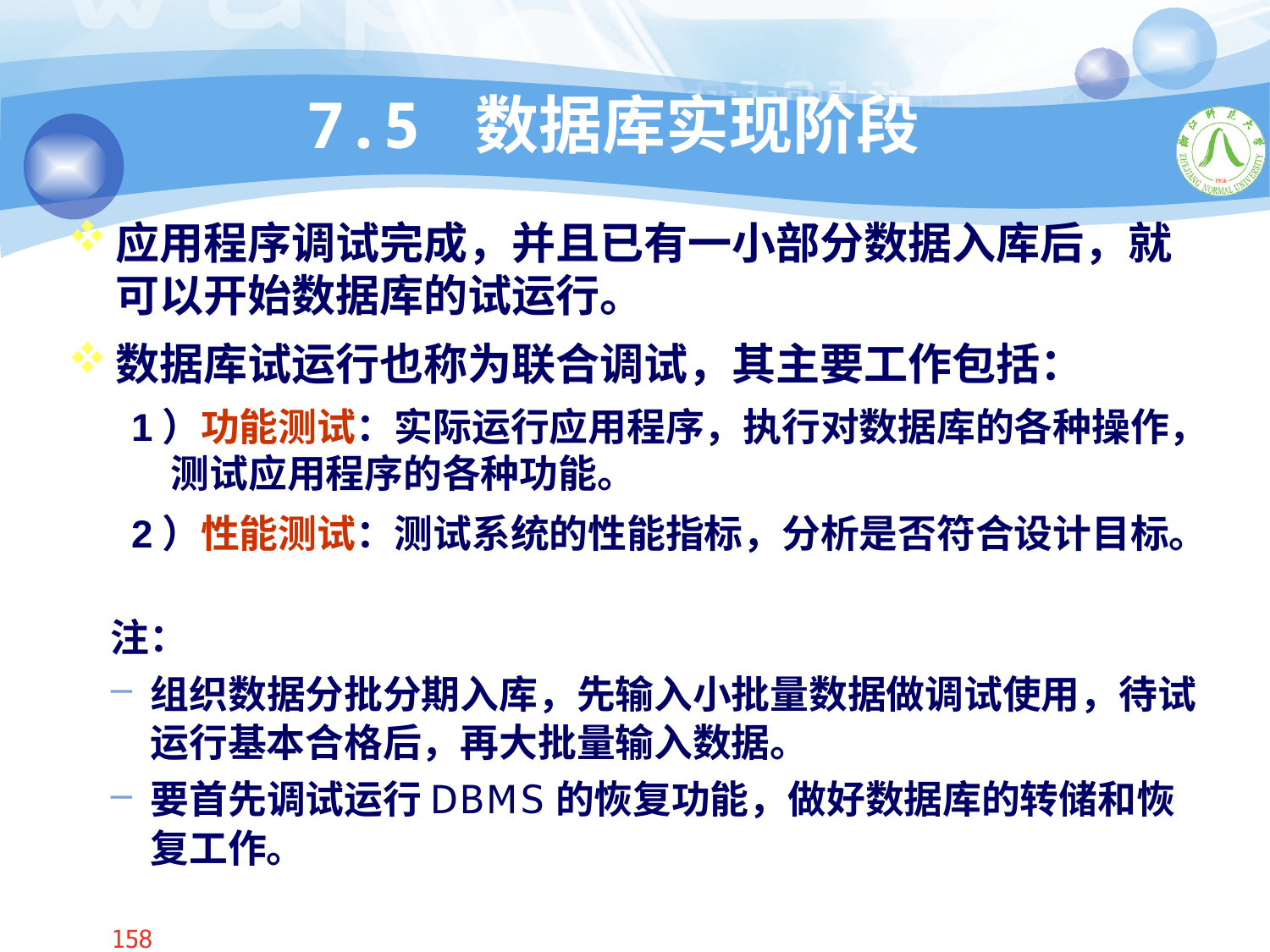

# 7.5 数据库实现阶段
应用程序调试完成，并且已有一小部分数据入库后，就可以开始数据库的试运行。
数据库试运行也称为联合调试，其主要工作包括：
1）功能测试：实际运行应用程序，执行对数据库的各种操作，测试应用程序的各种功能。
2）性能测试：测试系统的性能指标，分析是否符合设计目标。
注：
组织数据分批分期入库，先输入小批量数据做调试使用，待试运行基本合格后，再大批量输入数据。
要首先调试运行DBMS的恢复功能，做好数据库的转储和恢复工作。
158